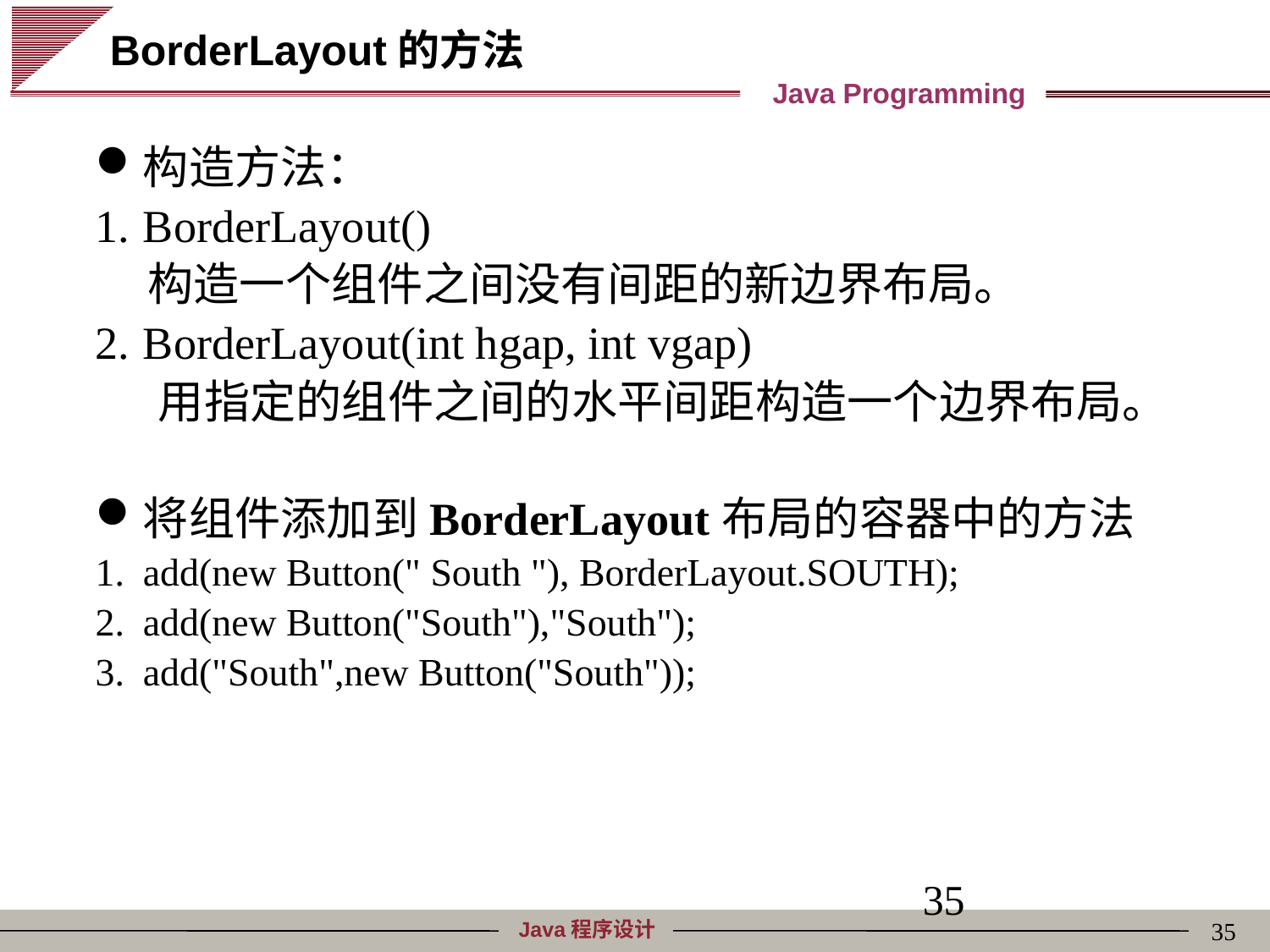

# BorderLayout的方法
构造方法：
BorderLayout()
    构造一个组件之间没有间距的新边界布局。
BorderLayout(int hgap, int vgap)
     用指定的组件之间的水平间距构造一个边界布局。

将组件添加到BorderLayout布局的容器中的方法
add(new Button(" South "), BorderLayout.SOUTH);
add(new Button("South"),"South");
add("South",new Button("South"));
35